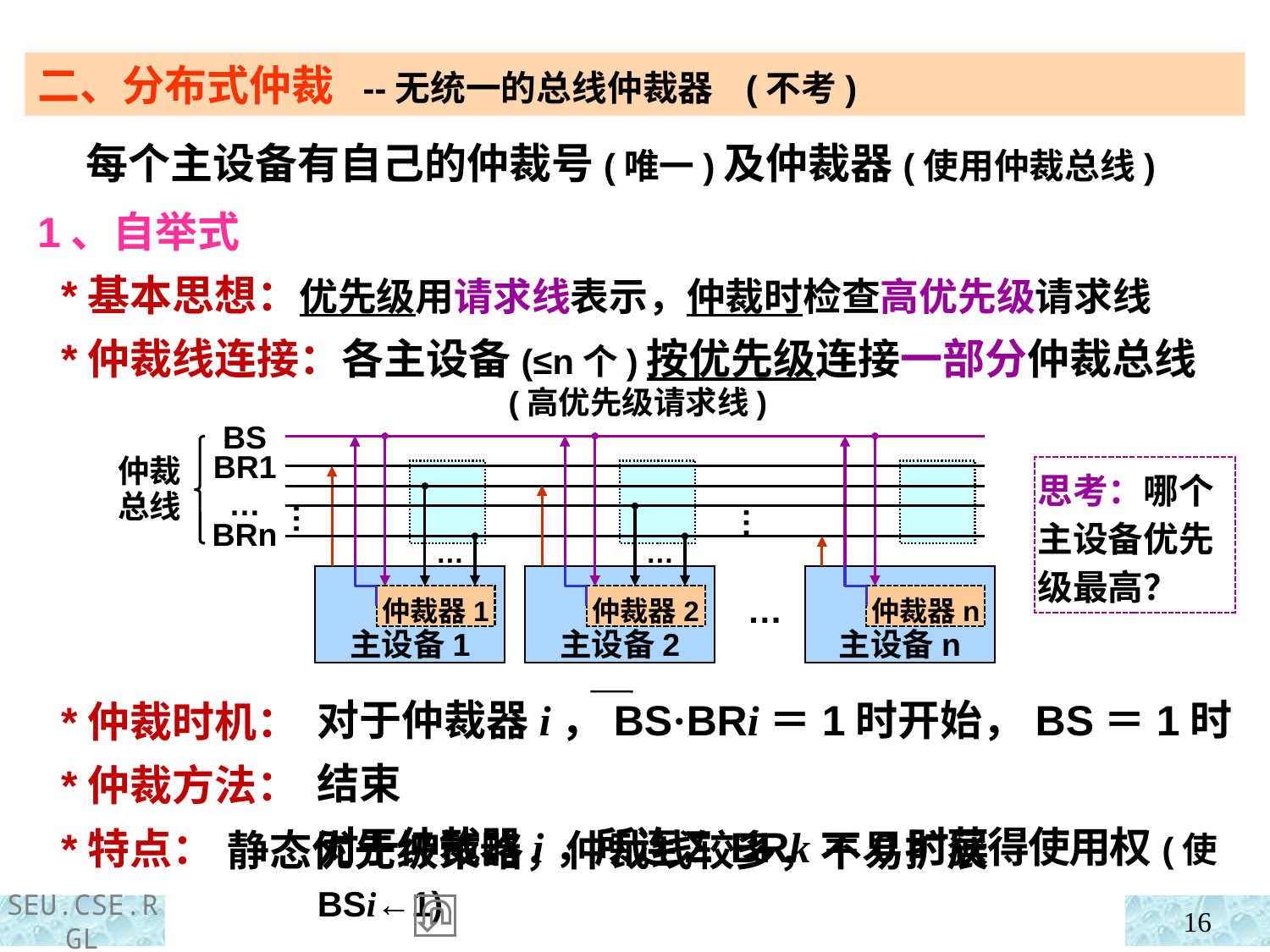

二、分布式仲裁  --无统一的总线仲裁器   (不考)
    每个主设备有自己的仲裁号(唯一)及仲裁器(使用仲裁总线)
1、自举式
  *基本思想：优先级用请求线表示，仲裁时检查高优先级请求线
  *仲裁线连接：各主设备(≤n个)按优先级连接一部分仲裁总线
                                                     (高优先级请求线)
BS
BR1
…
BRn

仲裁总线

…
…
…
…

主设备1

主设备2

主设备n
…
仲裁器1
仲裁器2
仲裁器n
思考：哪个主设备优先级最高？
对于仲裁器i，BS·BRi＝1时开始，BS＝1时结束
对于仲裁器i，所连∑BRk＝0时获得使用权(使BSi←1)

  *仲裁时机：
  *仲裁方法：
  *特点：
静态优先级策略，仲裁线较多，不易扩展

16